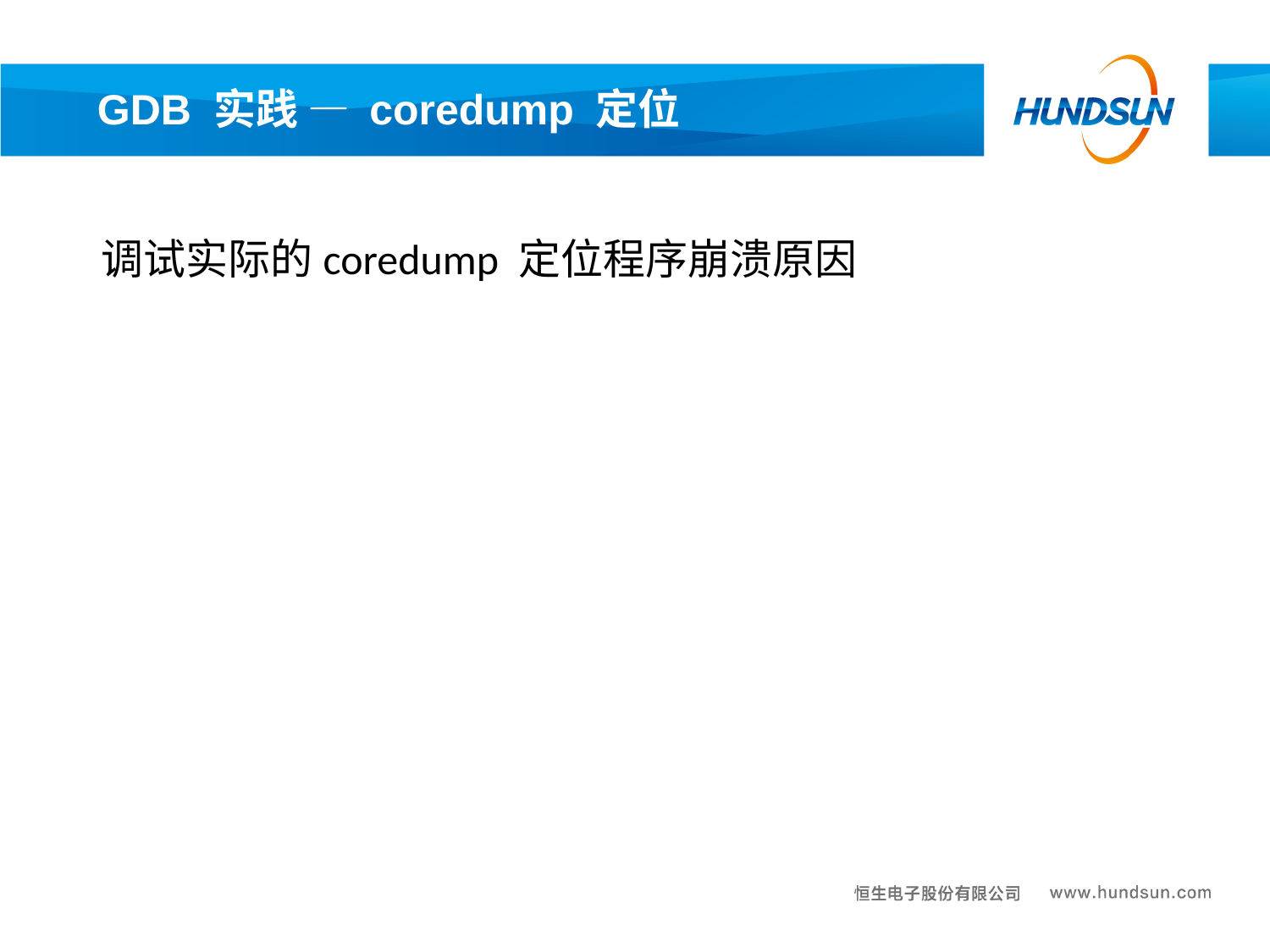

GDB 实践 — coredump 定位
调试实际的coredump 定位程序崩溃原因